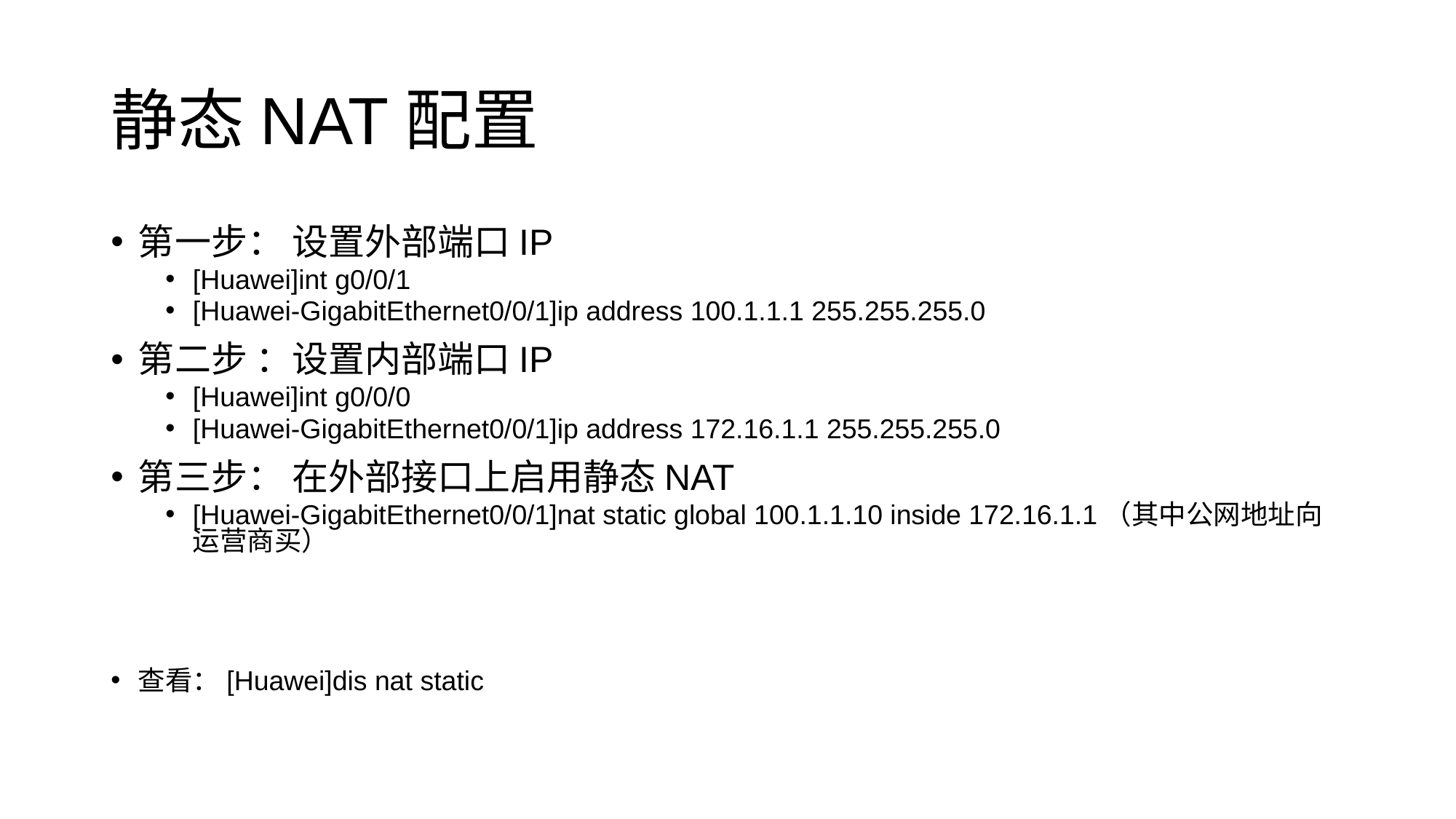

# 静态NAT配置
第一步： 设置外部端口IP
[Huawei]int g0/0/1
[Huawei-GigabitEthernet0/0/1]ip address 100.1.1.1 255.255.255.0
第二步 ：设置内部端口IP
[Huawei]int g0/0/0
[Huawei-GigabitEthernet0/0/1]ip address 172.16.1.1 255.255.255.0
第三步： 在外部接口上启用静态NAT
[Huawei-GigabitEthernet0/0/1]nat static global 100.1.1.10 inside 172.16.1.1（其中公网地址向运营商买）

查看：[Huawei]dis nat static